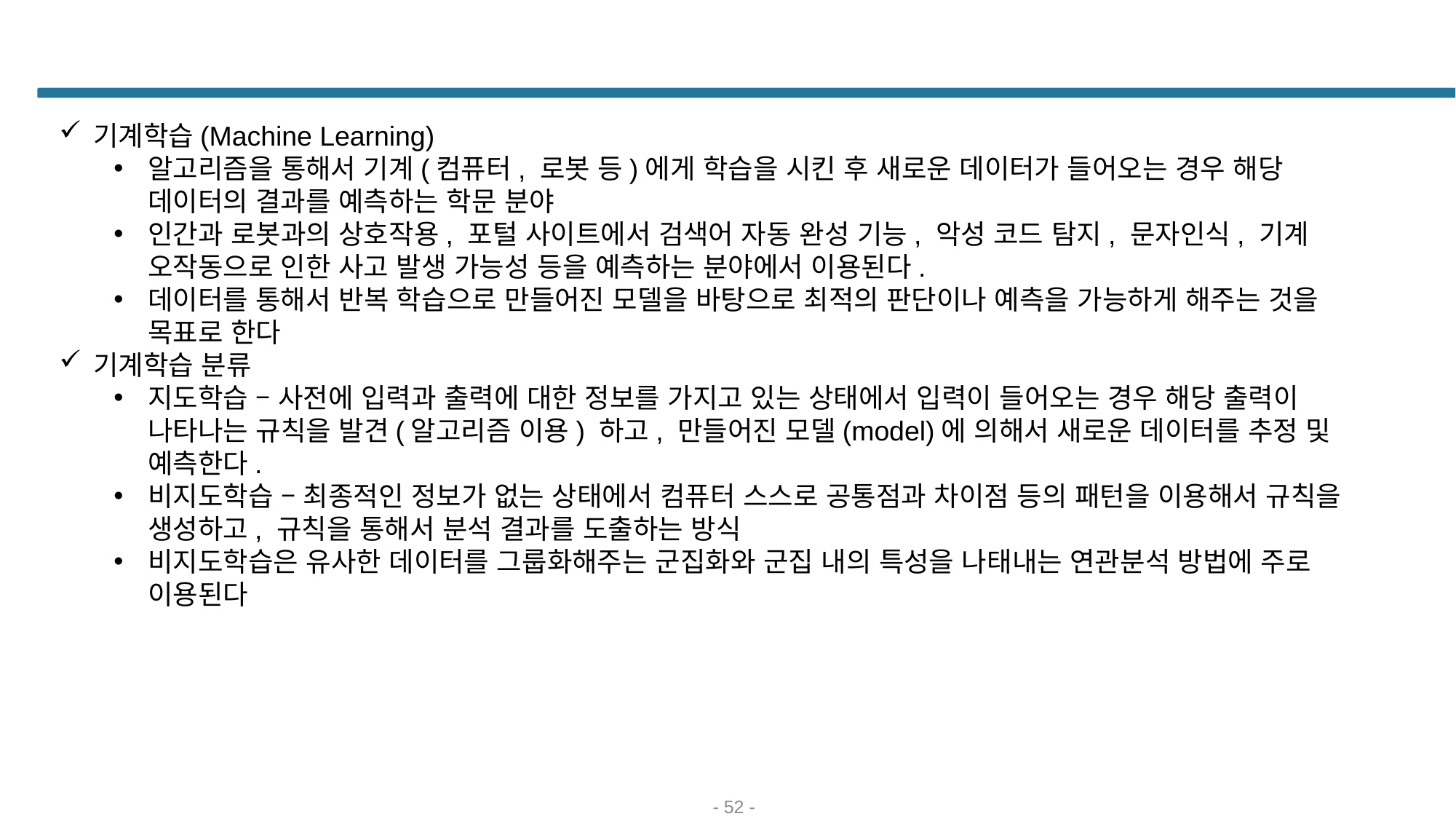

#
기계학습(Machine Learning)
알고리즘을 통해서 기계(컴퓨터, 로봇 등)에게 학습을 시킨 후 새로운 데이터가 들어오는 경우 해당 데이터의 결과를 예측하는 학문 분야
인간과 로봇과의 상호작용, 포털 사이트에서 검색어 자동 완성 기능, 악성 코드 탐지, 문자인식, 기계 오작동으로 인한 사고 발생 가능성 등을 예측하는 분야에서 이용된다.
데이터를 통해서 반복 학습으로 만들어진 모델을 바탕으로 최적의 판단이나 예측을 가능하게 해주는 것을 목표로 한다
기계학습 분류
지도학습 – 사전에 입력과 출력에 대한 정보를 가지고 있는 상태에서 입력이 들어오는 경우 해당 출력이 나타나는 규칙을 발견(알고리즘 이용) 하고, 만들어진 모델(model)에 의해서 새로운 데이터를 추정 및 예측한다.
비지도학습 – 최종적인 정보가 없는 상태에서 컴퓨터 스스로 공통점과 차이점 등의 패턴을 이용해서 규칙을 생성하고, 규칙을 통해서 분석 결과를 도출하는 방식
비지도학습은 유사한 데이터를 그룹화해주는 군집화와 군집 내의 특성을 나태내는 연관분석 방법에 주로 이용된다

- 52 -